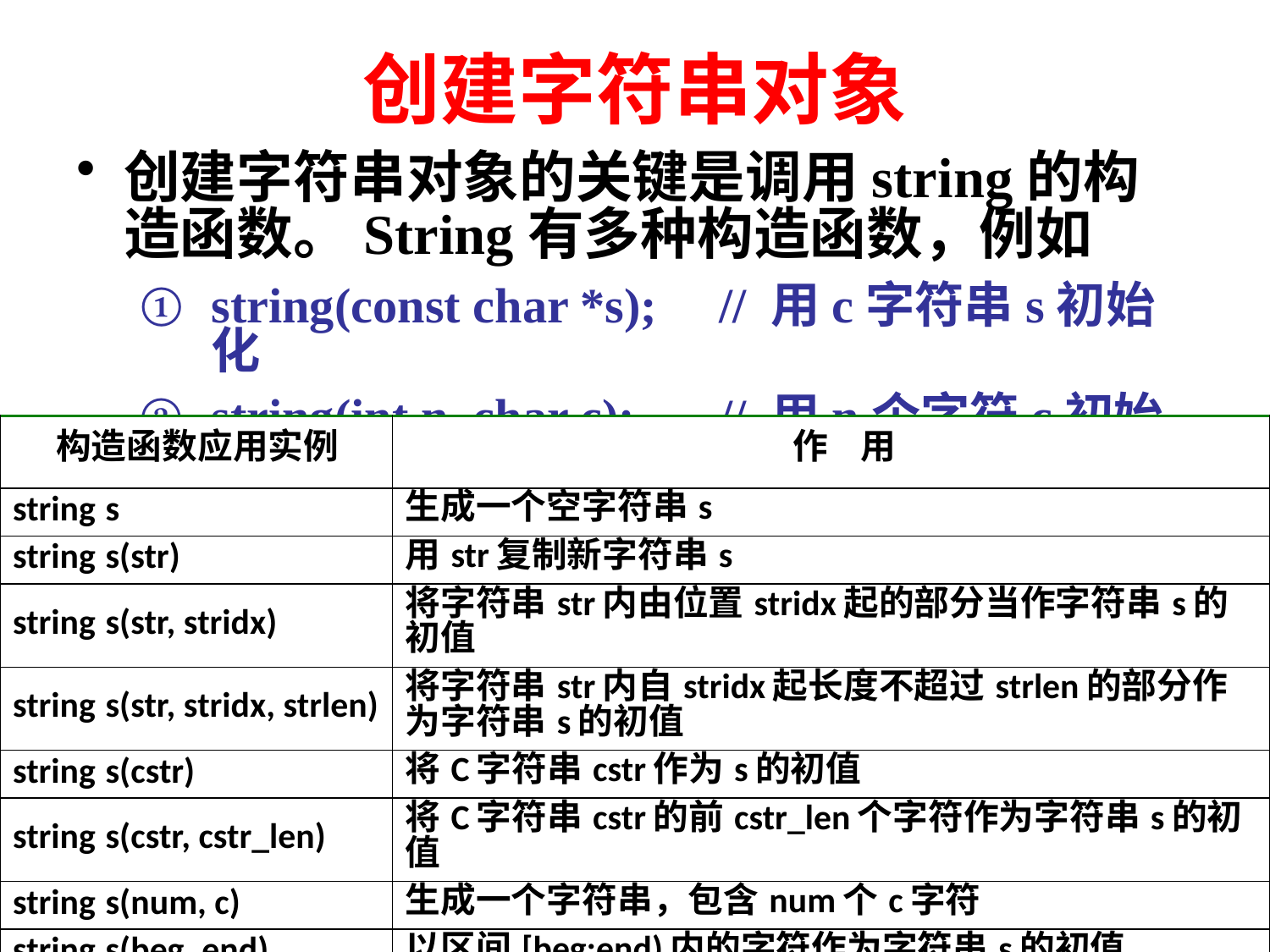

# 创建字符串对象
创建字符串对象的关键是调用string的构造函数。String有多种构造函数，例如
string(const char *s);    	// 用c字符串s初始化
string(int n, char c);     	// 用n个字符c初始化

| 构造函数应用实例 | 作 用 |
| --- | --- |
| string s | 生成一个空字符串s |
| string s(str) | 用str复制新字符串s |
| string s(str, stridx) | 将字符串str内由位置stridx起的部分当作字符串s的初值 |
| string s(str, stridx, strlen) | 将字符串str内自stridx起长度不超过strlen的部分作为字符串s的初值 |
| string s(cstr) | 将C字符串cstr作为s的初值 |
| string s(cstr, cstr\_len) | 将C字符串cstr的前cstr\_len个字符作为字符串s的初值 |
| string s(num, c) | 生成一个字符串，包含num个c字符 |
| string s(beg, end) | 以区间[beg;end)内的字符作为字符串s的初值 |